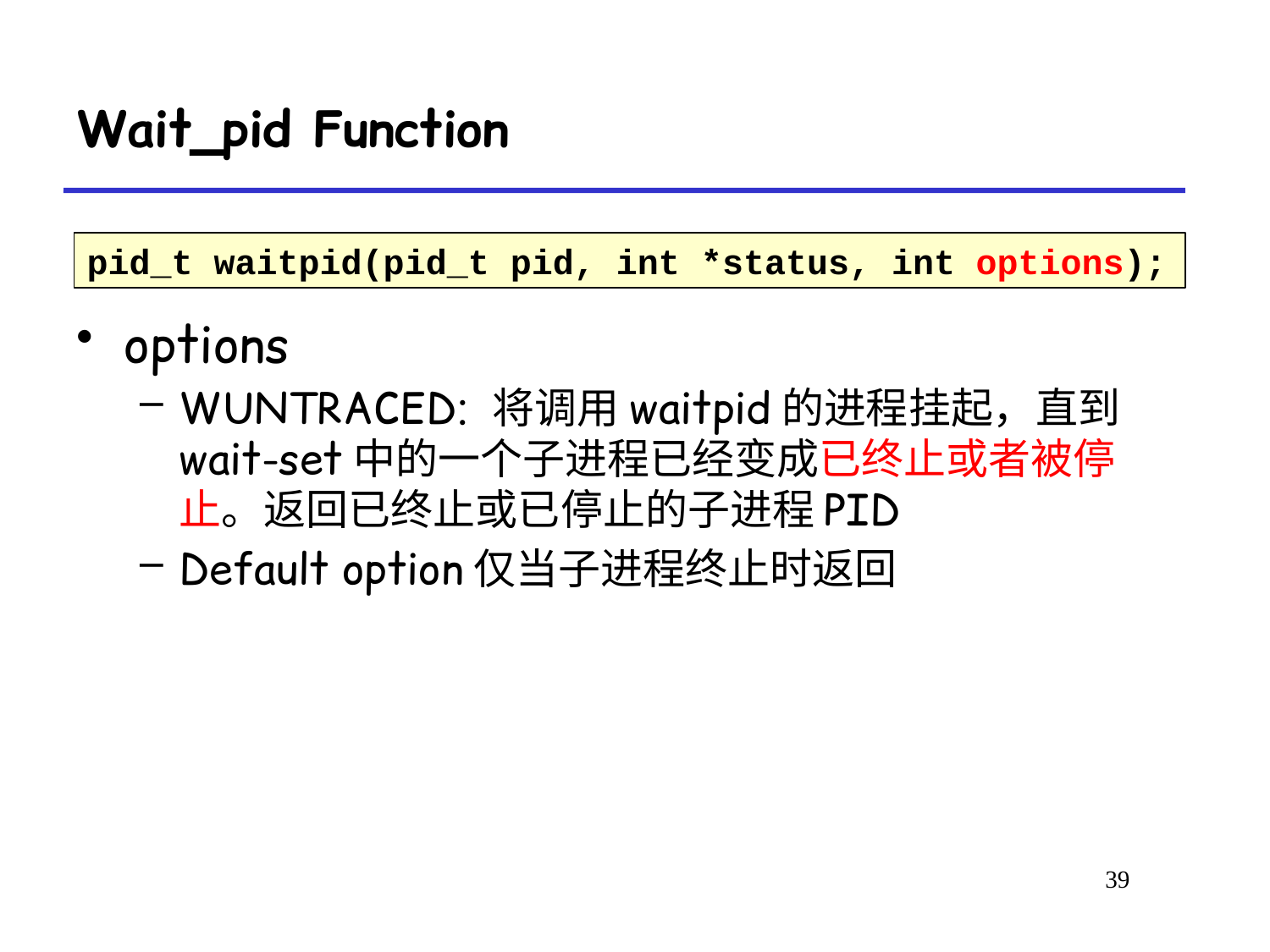

Wait_pid Function
pid_t waitpid(pid_t pid, int *status, int options);
options
WUNTRACED: 将调用waitpid的进程挂起，直到wait-set中的一个子进程已经变成已终止或者被停止。返回已终止或已停止的子进程PID
Default option仅当子进程终止时返回
# 39